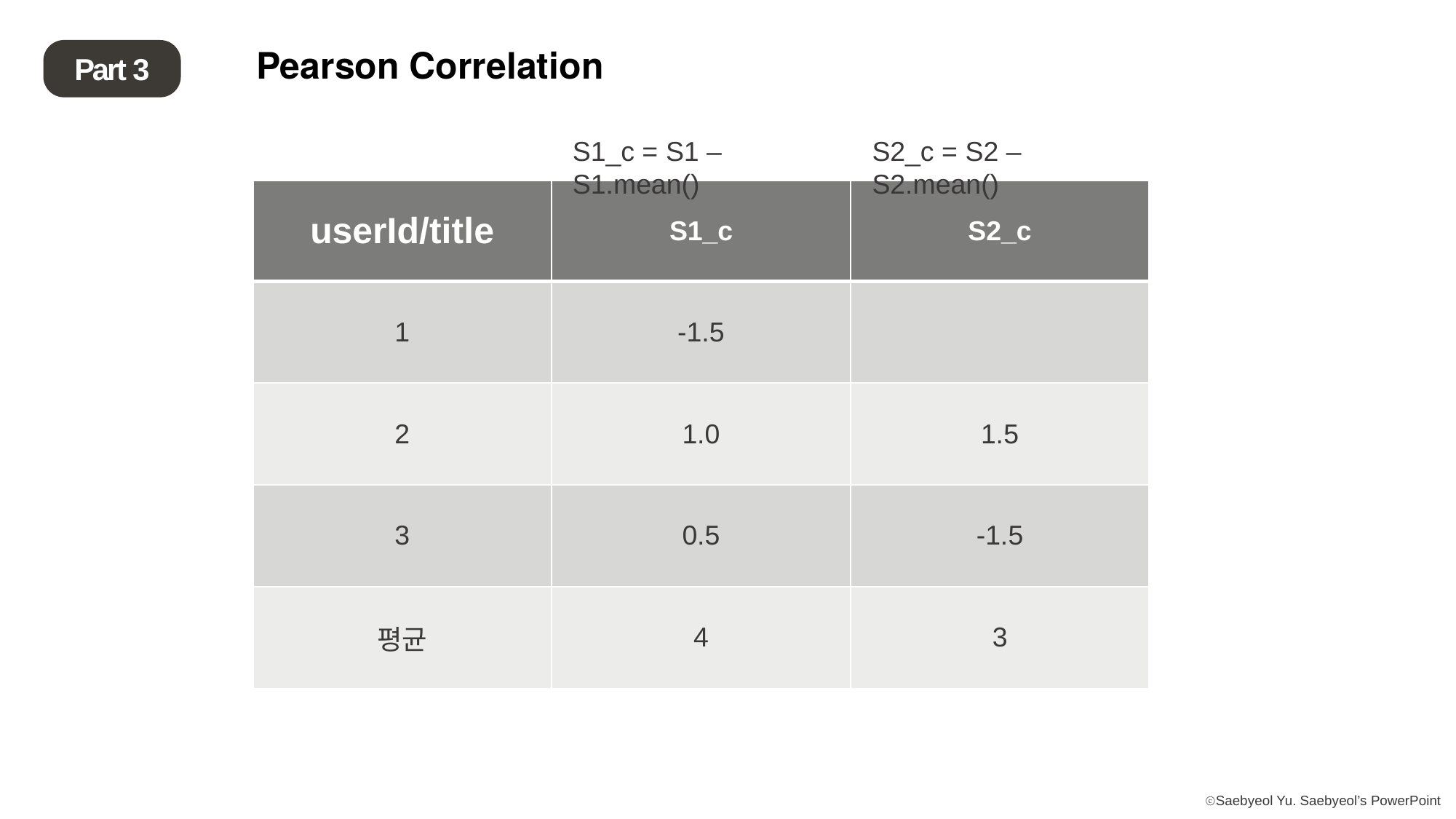

Pearson Correlation

Part 3
S1_c = S1 – S1.mean()
S2_c = S2 – S2.mean()
| userId/title | S1\_c | S2\_c |
| --- | --- | --- |
| 1 | -1.5 |  |
| 2 | 1.0 | 1.5 |
| 3 | 0.5 | -1.5 |
| 평균 | 4 | 3 |